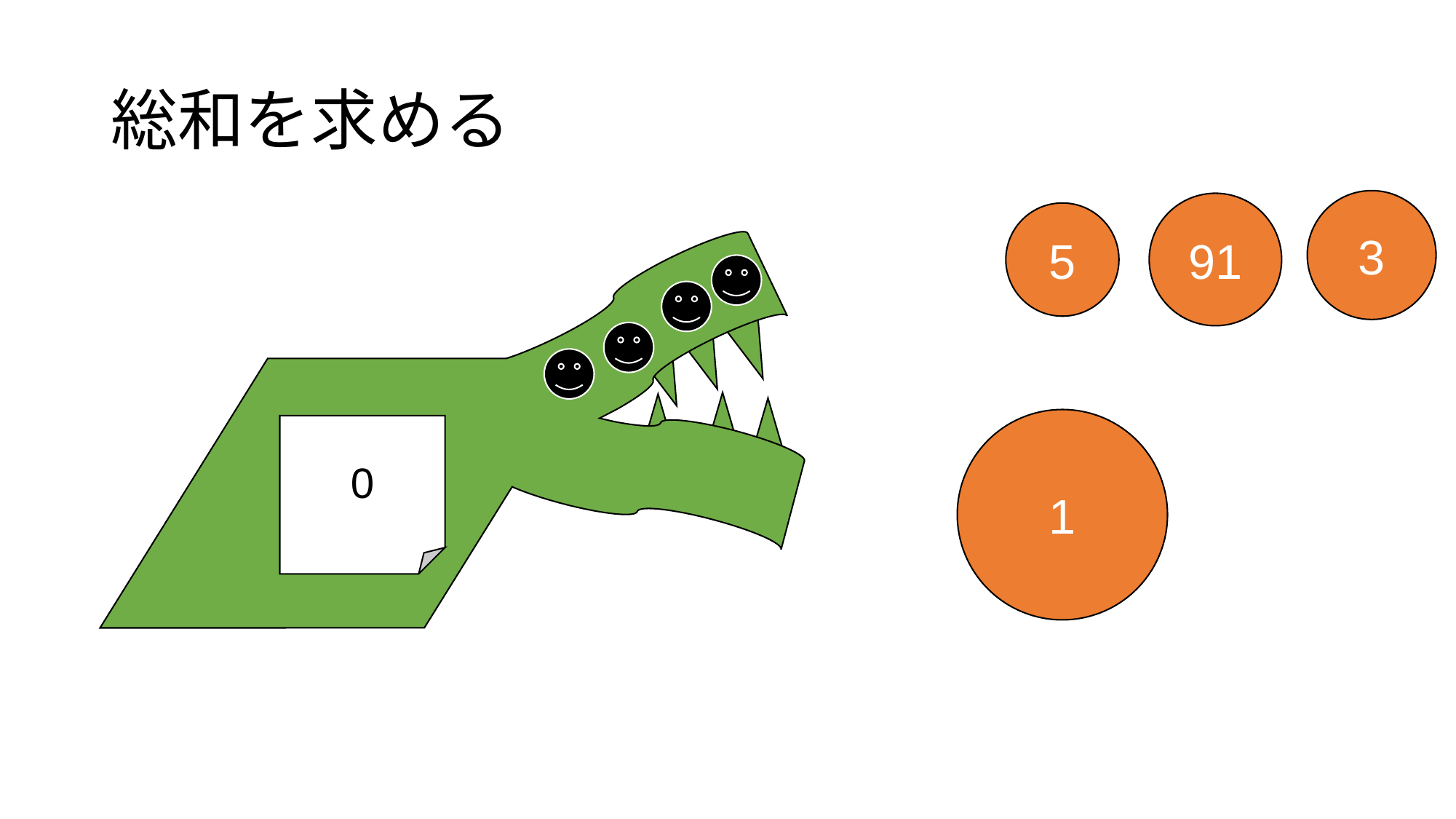

# 総和を求める
3
91
5

1
0